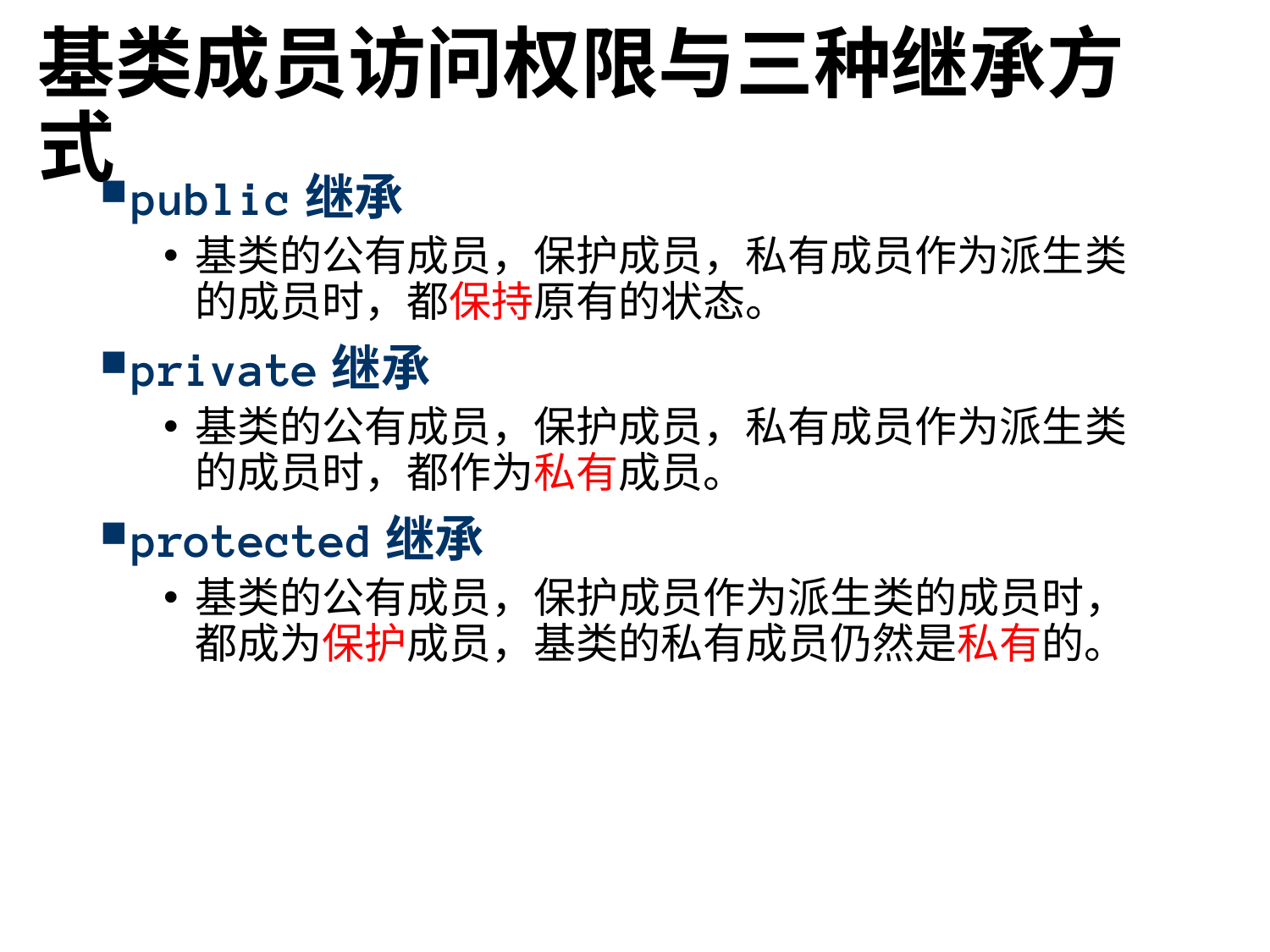

# 基类成员访问权限与三种继承方式
public继承
基类的公有成员，保护成员，私有成员作为派生类的成员时，都保持原有的状态。
private继承
基类的公有成员，保护成员，私有成员作为派生类的成员时，都作为私有成员。
protected继承
基类的公有成员，保护成员作为派生类的成员时，都成为保护成员，基类的私有成员仍然是私有的。